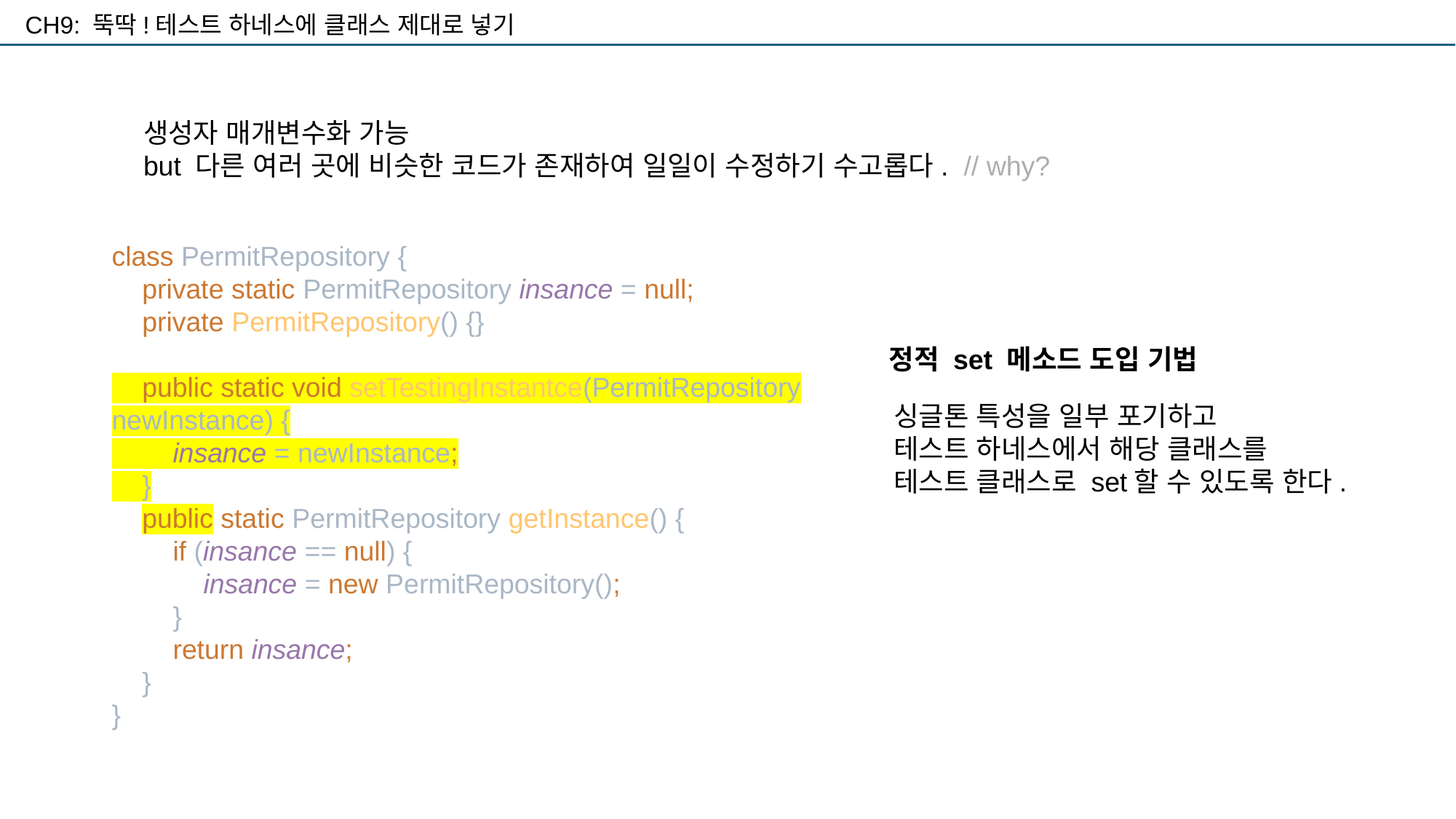

CH9: 뚝딱!테스트 하네스에 클래스 제대로 넣기
생성자 매개변수화 가능
but 다른 여러 곳에 비슷한 코드가 존재하여 일일이 수정하기 수고롭다.  // why?
class PermitRepository {
    private static PermitRepository insance = null;
    private PermitRepository() {}
    public static void setTestingInstantce(PermitRepository newInstance) {
        insance = newInstance;
    }
    public static PermitRepository getInstance() {
        if (insance == null) {
            insance = new PermitRepository();
        }
        return insance;
    }
}
정적 set 메소드 도입 기법
싱글톤 특성을 일부 포기하고
테스트 하네스에서 해당 클래스를
테스트 클래스로 set할 수 있도록 한다.